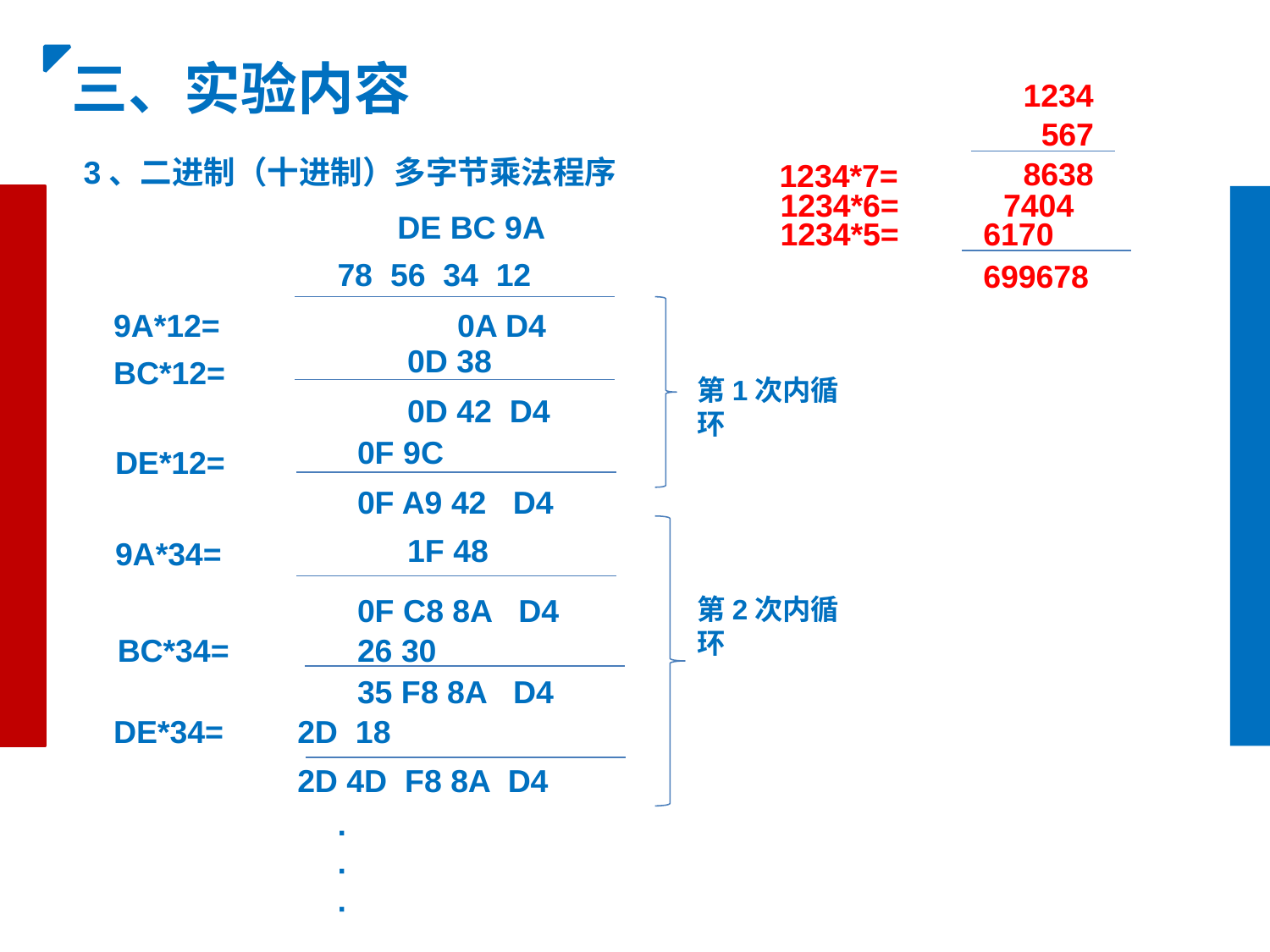

三、实验内容
1234
  567
8638
1234*7=
1234*6=
7404
6170
1234*5=
699678
3、二进制（十进制）多字节乘法程序
DE BC 9A
78  56  34  12

第1次内循环
9A*12=
0A D4
0D 38
BC*12=
0D 42  D4
0F 9C
DE*12=
0F A9 42   D4

1F 48
9A*34=
0F C8 8A   D4
第2次内循环
BC*34=
26 30
35 F8 8A   D4
DE*34=
2D  18
2D 4D  F8 8A  D4
···